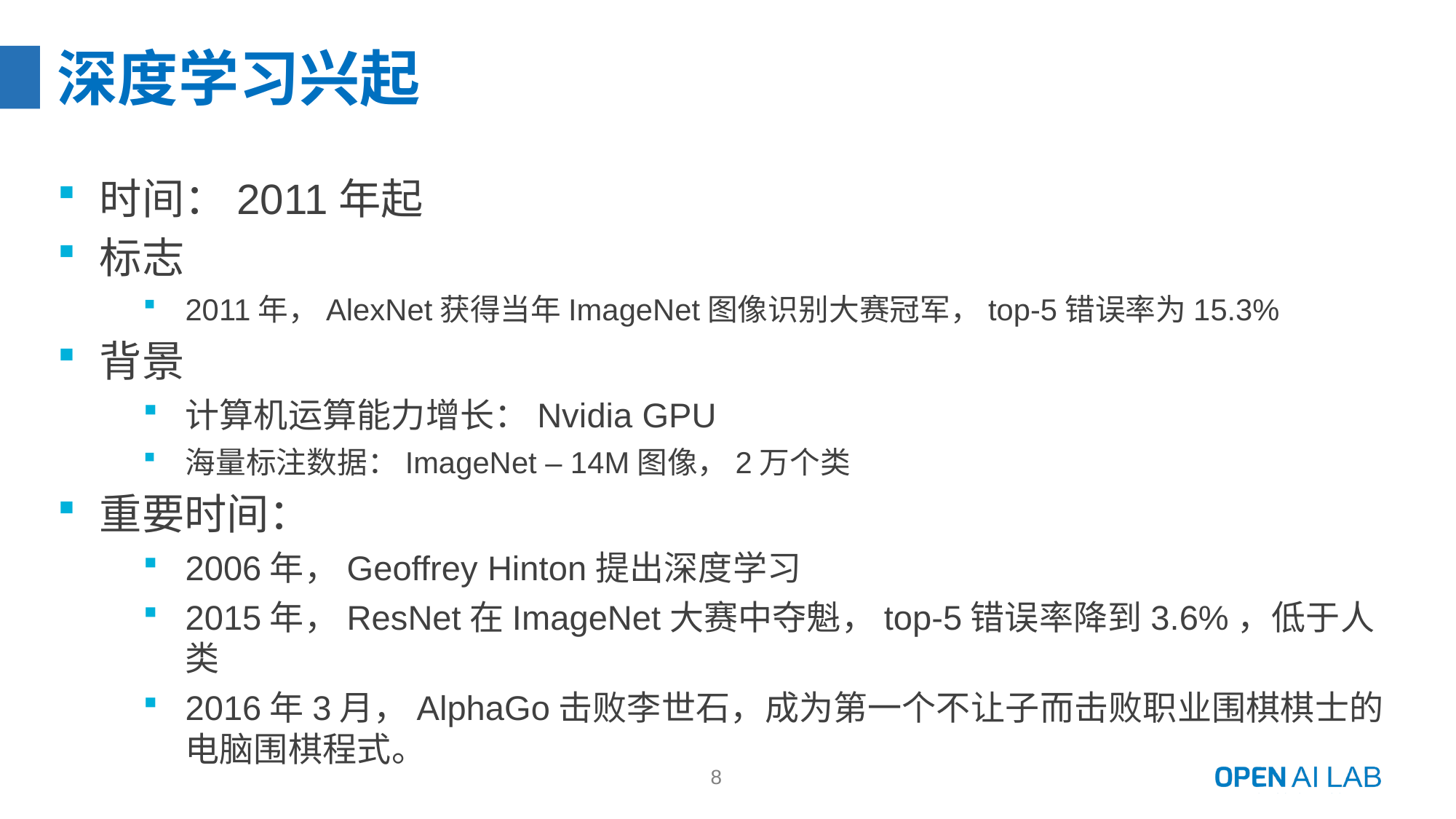

# 深度学习兴起

时间：2011年起
标志
2011年，AlexNet获得当年ImageNet图像识别大赛冠军，top-5错误率为15.3%
背景
计算机运算能力增长：Nvidia GPU
海量标注数据：ImageNet – 14M图像，2万个类
重要时间：
2006年，Geoffrey Hinton提出深度学习
2015年，ResNet在ImageNet大赛中夺魁，top-5错误率降到3.6%，低于人类
2016年3月，AlphaGo击败李世石，成为第一个不让子而击败职业围棋棋士的电脑围棋程式。